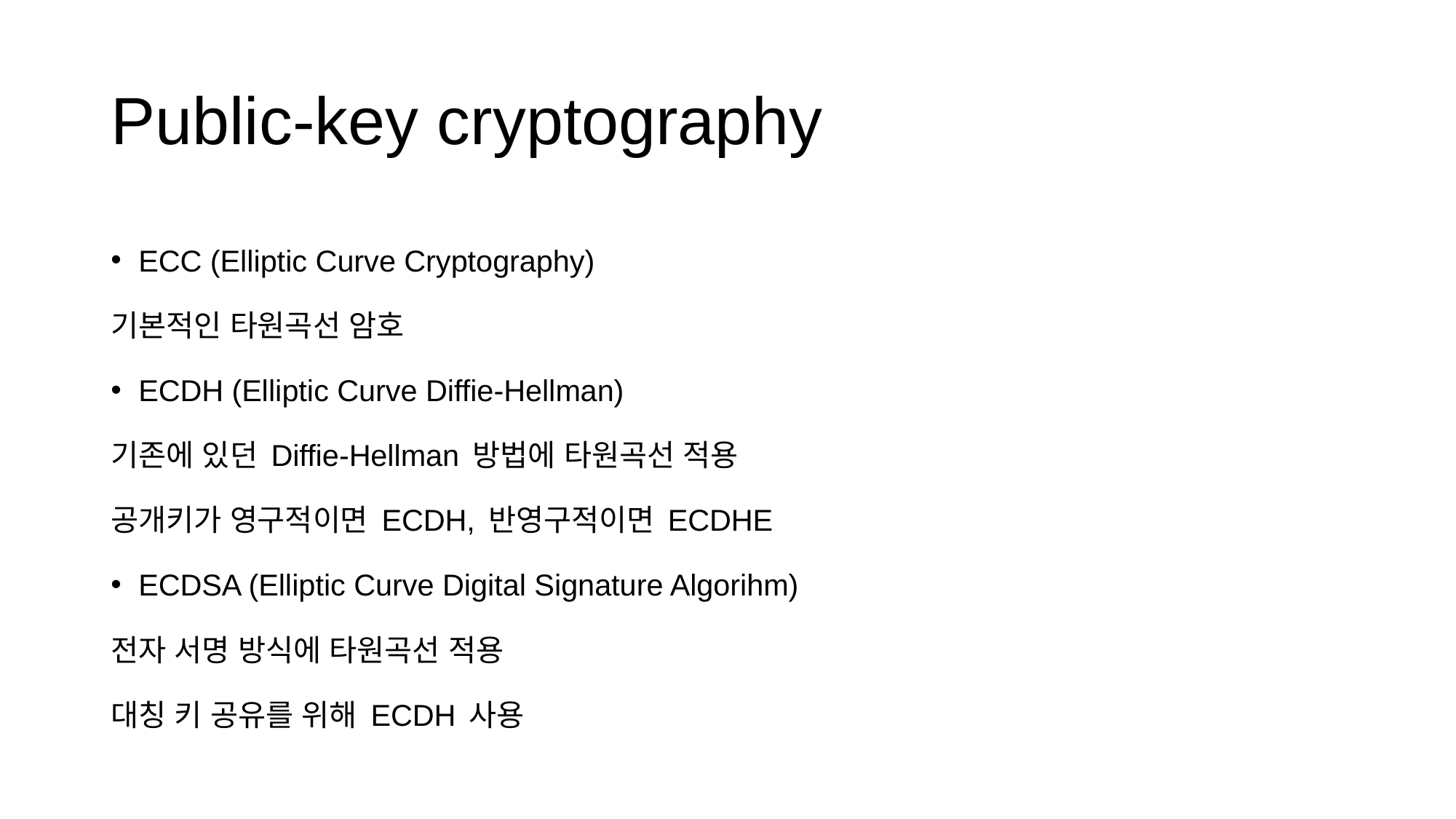

# Public-key cryptography
ECC (Elliptic Curve Cryptography)
기본적인 타원곡선 암호
ECDH (Elliptic Curve Diffie-Hellman)
기존에 있던 Diffie-Hellman 방법에 타원곡선 적용
공개키가 영구적이면 ECDH, 반영구적이면 ECDHE
ECDSA (Elliptic Curve Digital Signature Algorihm)
전자 서명 방식에 타원곡선 적용
대칭 키 공유를 위해 ECDH 사용